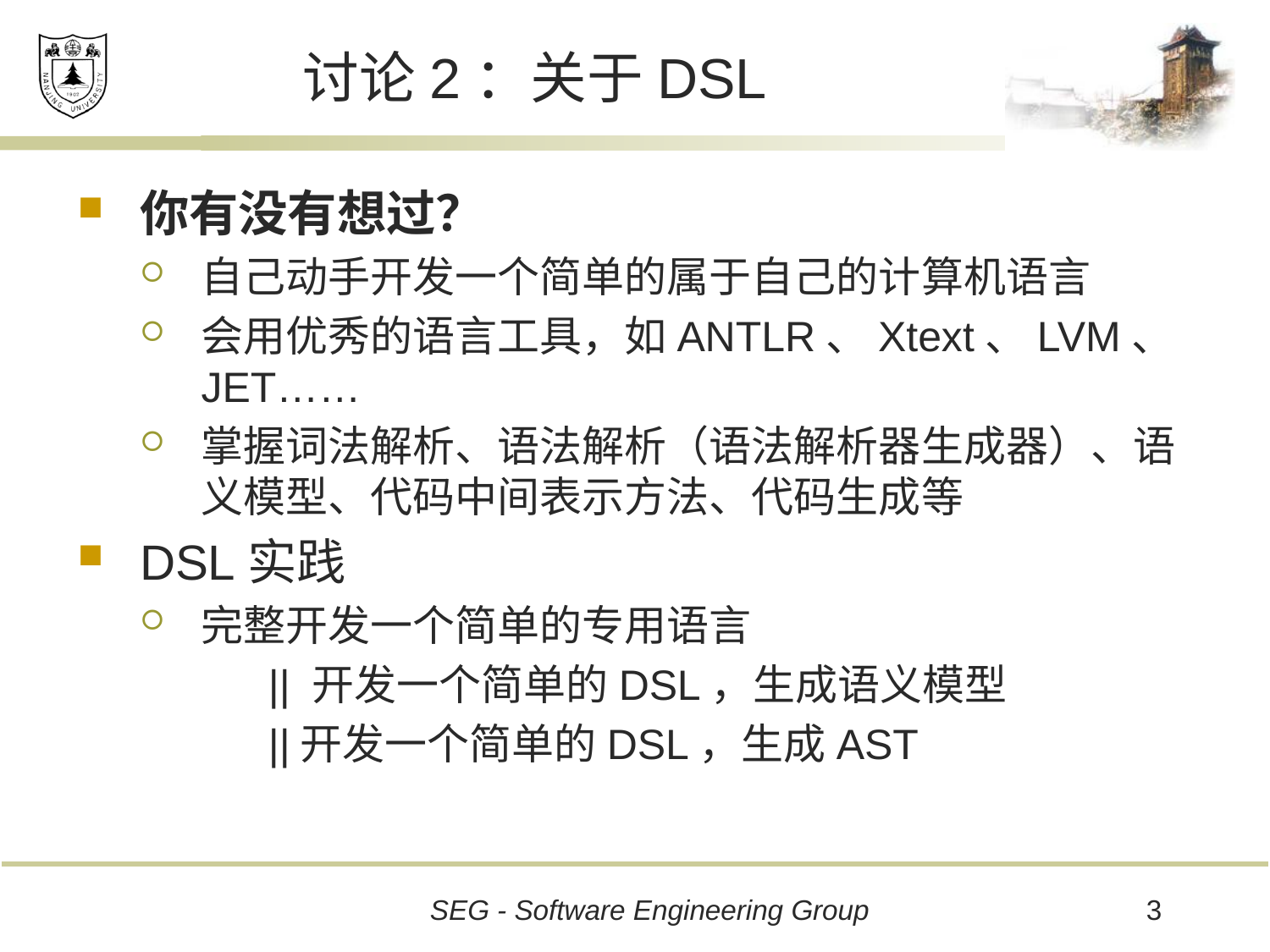

# 讨论2：关于DSL
你有没有想过？
自己动手开发一个简单的属于自己的计算机语言
会用优秀的语言工具，如ANTLR、Xtext、LVM、JET……
掌握词法解析、语法解析（语法解析器生成器）、语义模型、代码中间表示方法、代码生成等
DSL实践
完整开发一个简单的专用语言
	|| 开发一个简单的DSL，生成语义模型
	||开发一个简单的DSL，生成AST
3
SEG - Software Engineering Group